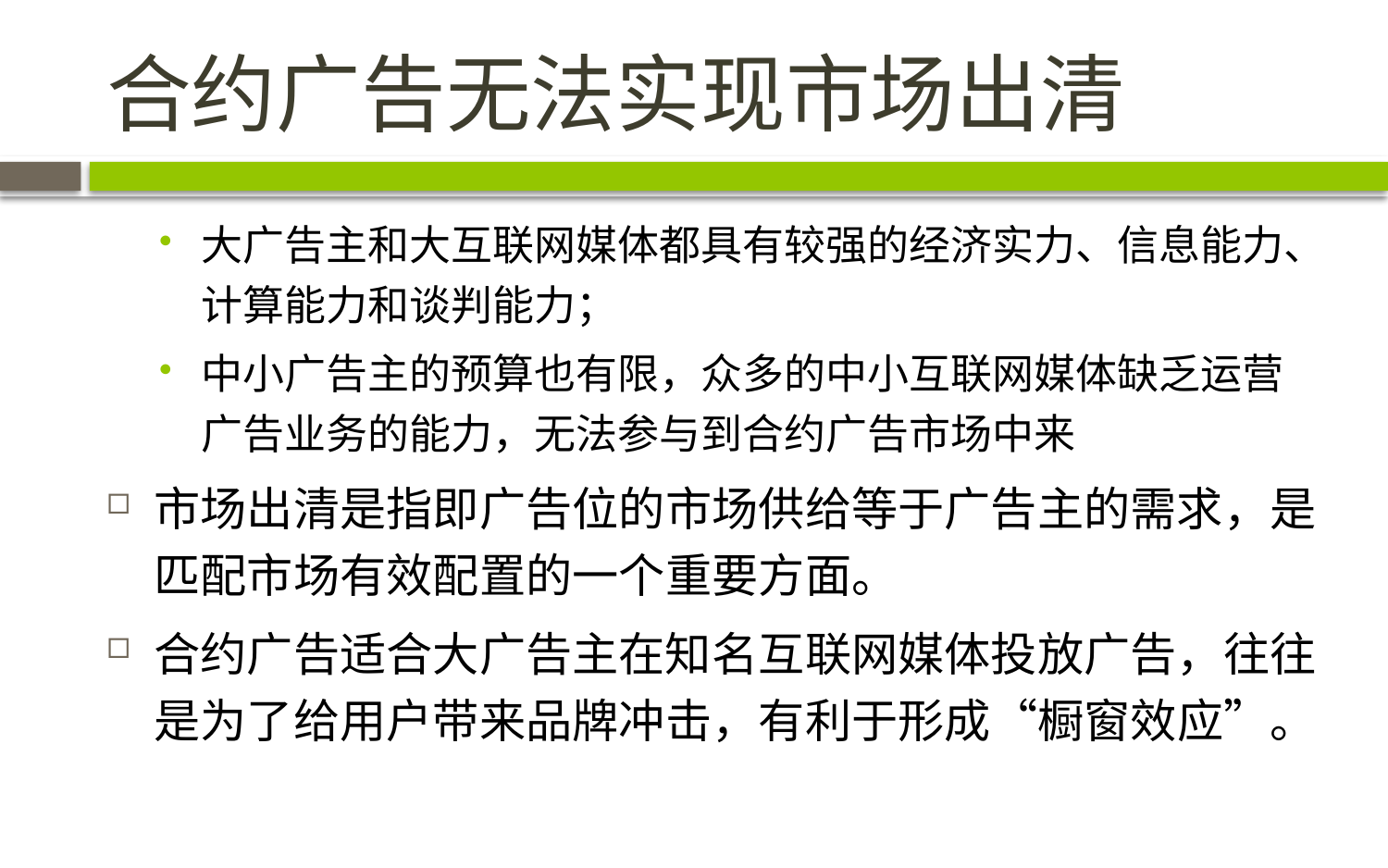

# 合约广告无法实现市场出清
大广告主和大互联网媒体都具有较强的经济实力、信息能力、计算能力和谈判能力；
中小广告主的预算也有限，众多的中小互联网媒体缺乏运营广告业务的能力，无法参与到合约广告市场中来
市场出清是指即广告位的市场供给等于广告主的需求，是匹配市场有效配置的一个重要方面。
合约广告适合大广告主在知名互联网媒体投放广告，往往是为了给用户带来品牌冲击，有利于形成“橱窗效应”。